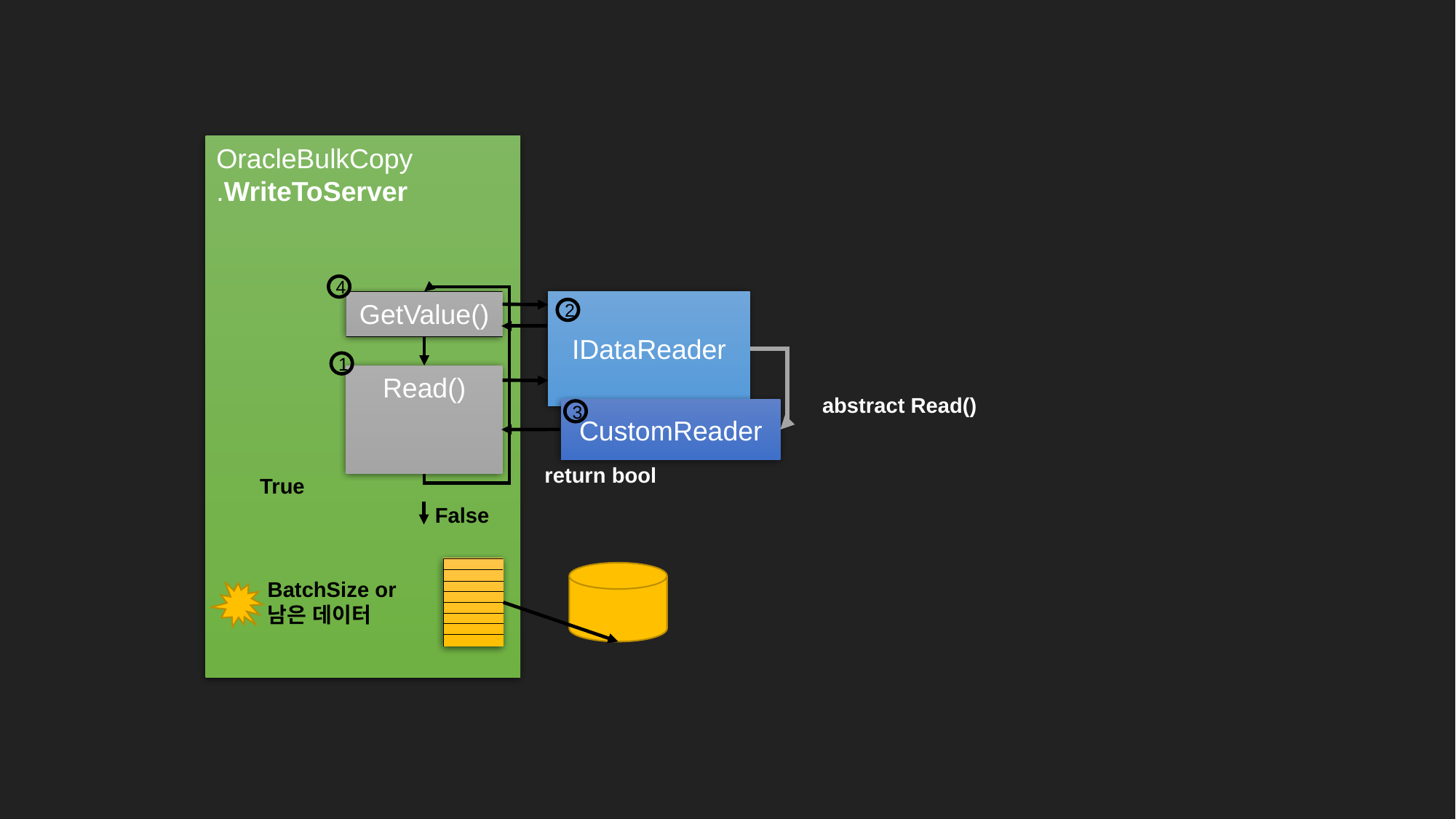

OracleBulkCopy
.WriteToServer
4
GetValue()
IDataReader
2
1
Read()
abstract Read()
CustomReader
3
return bool

True
False

BatchSize or
남은 데이터